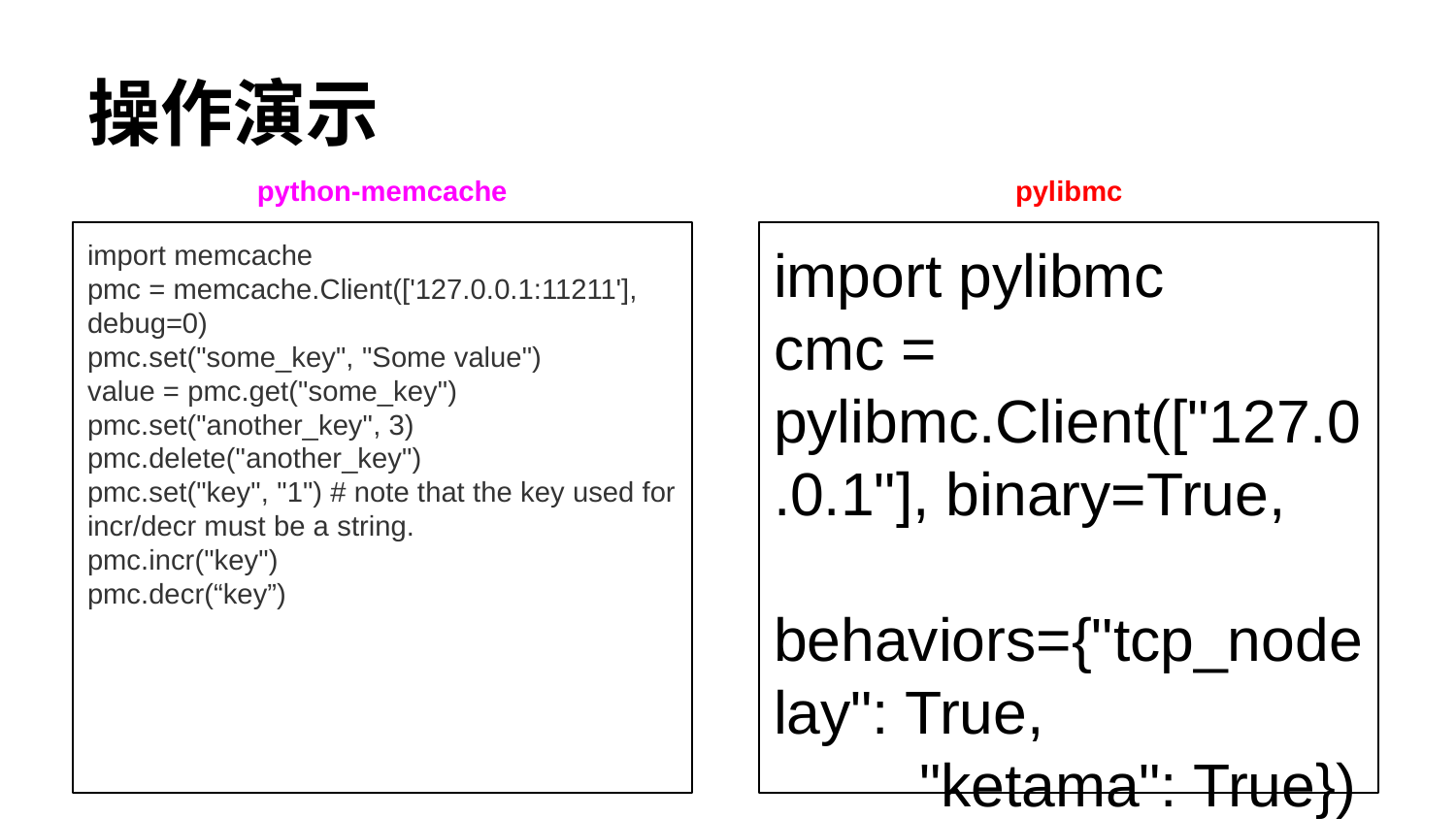

# 操作演示
python-memcache
pylibmc
import pylibmc
cmc = pylibmc.Client(["127.0.0.1"], binary=True,
	behaviors={"tcp_nodelay": True,
	"ketama": True})
cmc["some_key"] = "Some value"
cmc["some_key"]
del cmc["some_key"]
cmc.set("some_key", "Some value")
cmc.get("some_key")
cmc.set("another_key", 3)
cmc.delete("another_key")

import memcache
pmc = memcache.Client(['127.0.0.1:11211'], debug=0)
pmc.set("some_key", "Some value")
value = pmc.get("some_key")
pmc.set("another_key", 3)
pmc.delete("another_key")
pmc.set("key", "1") # note that the key used for incr/decr must be a string.
pmc.incr("key")
pmc.decr(“key”)